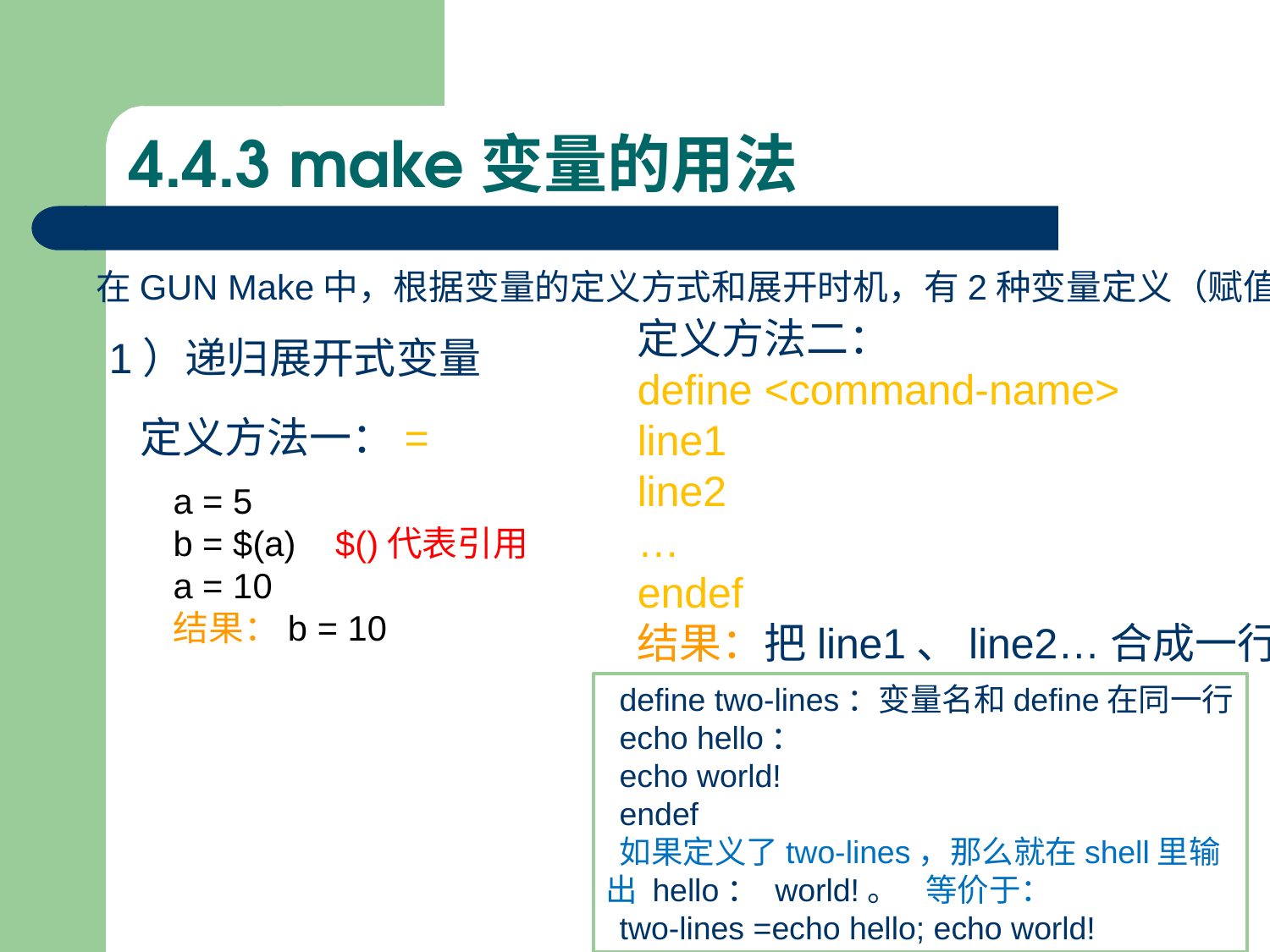

# 4.4.3 make变量的用法
在GUN Make中，根据变量的定义方式和展开时机，有2种变量定义（赋值）
定义方法二：
define <command-name>
line1
line2
…
endef
结果：把line1、line2…合成一行
1）递归展开式变量
定义方法一：=
a = 5
b = $(a)    $()代表引用
a = 10
结果：b = 10
define two-lines：变量名和define在同一行
echo hello：
echo world!
endef
如果定义了two-lines，那么就在shell里输出 hello： world!。   等价于：
two-lines =echo hello; echo world!